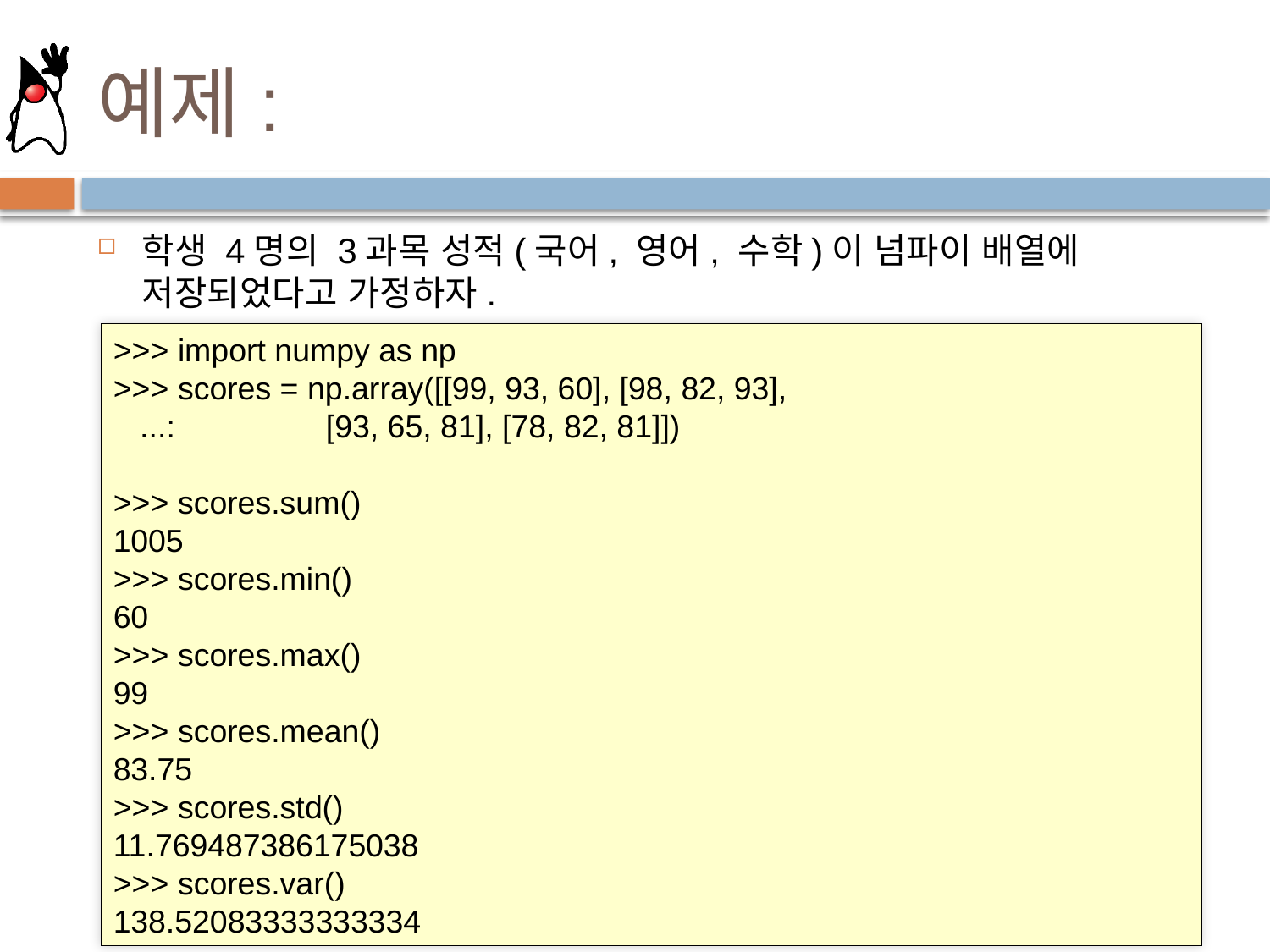

# 예제:
학생 4명의 3과목 성적(국어, 영어, 수학)이 넘파이 배열에 저장되었다고 가정하자.
>>> import numpy as np
>>> scores = np.array([[99, 93, 60], [98, 82, 93],
   ...:                 [93, 65, 81], [78, 82, 81]])

>>> scores.sum()
1005
>>> scores.min()
60
>>> scores.max()
99
>>> scores.mean()
83.75
>>> scores.std()
11.769487386175038
>>> scores.var()
138.52083333333334